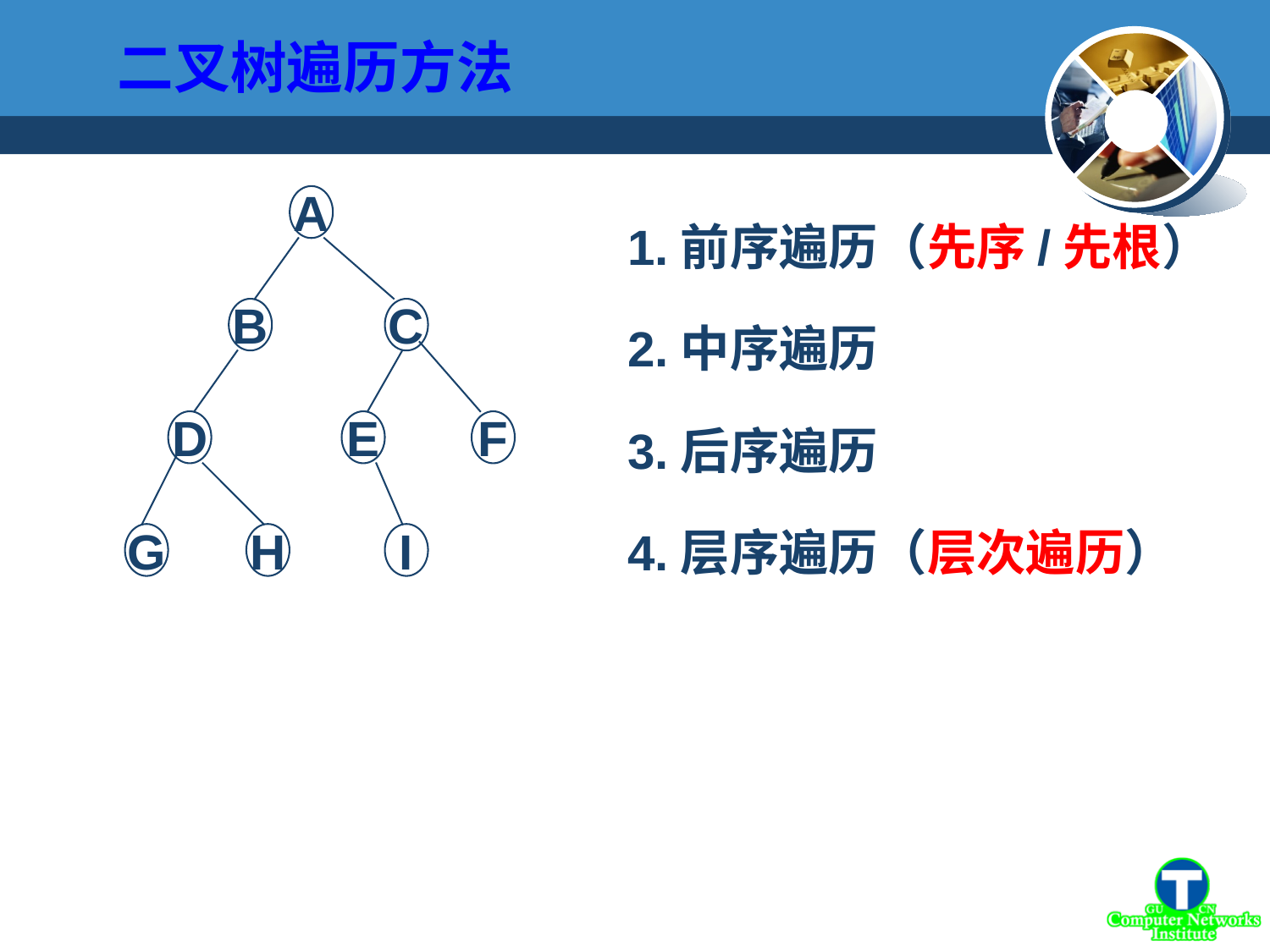

二叉树遍历方法
A

B
C

D
E
F

G
H
I
1.前序遍历（先序/先根）
2.中序遍历
3.后序遍历
4.层序遍历（层次遍历）